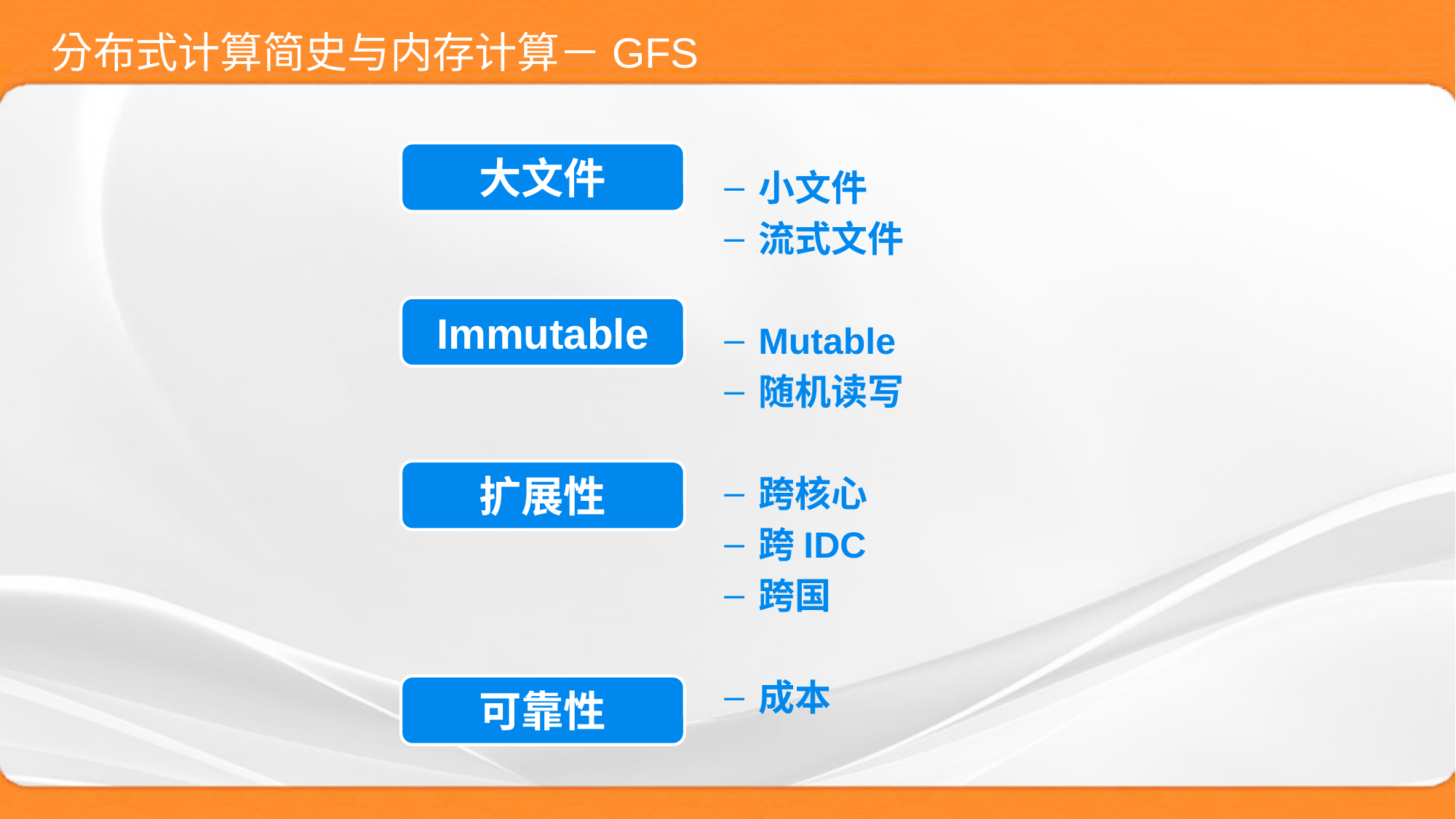

# 分布式计算简史与内存计算－GFS

小文件
流式文件

Mutable
随机读写

跨核心
跨IDC
跨国

成本
大文件
Immutable
扩展性
可靠性